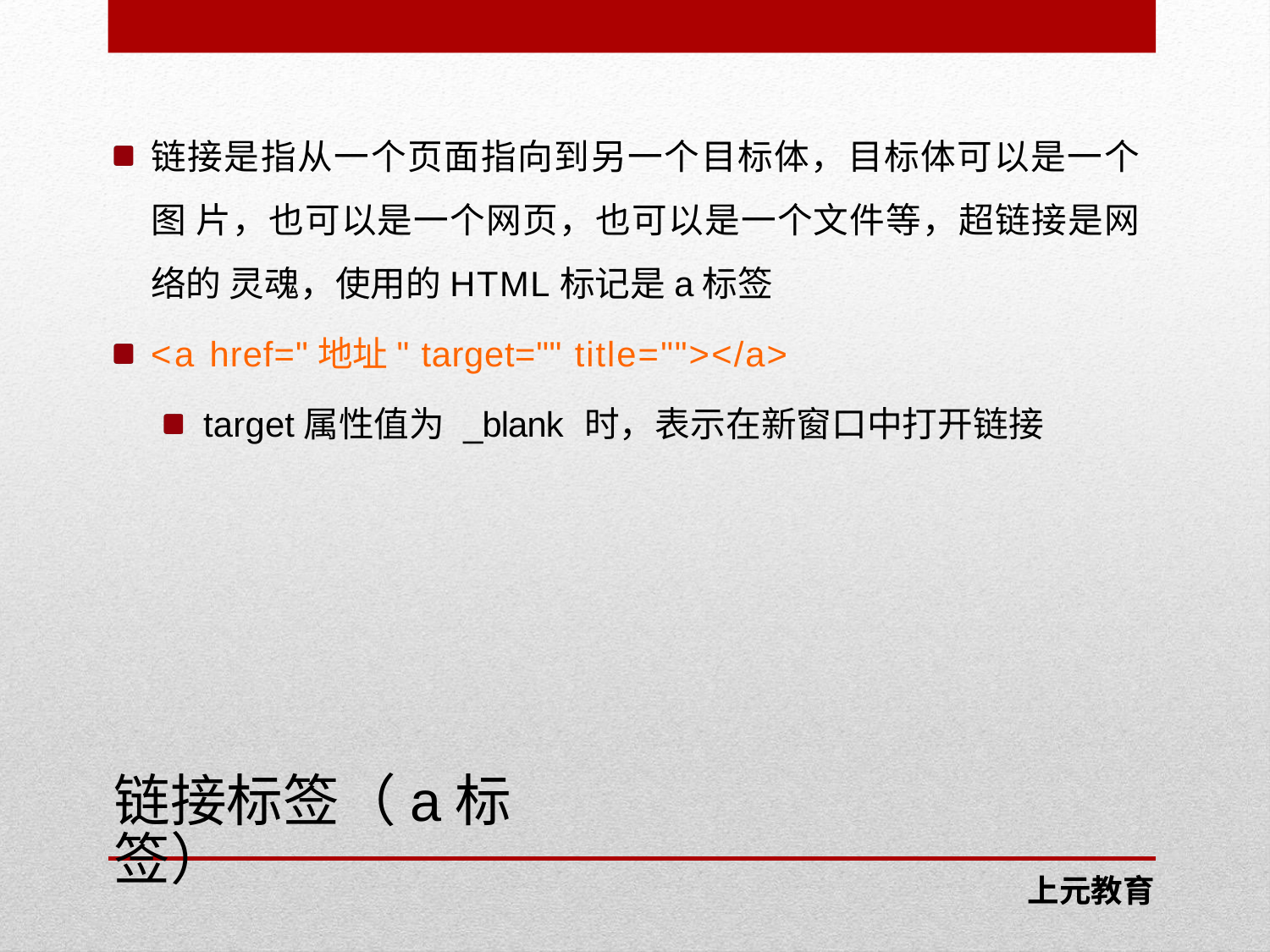

链接是指从一个页面指向到另一个目标体，目标体可以是一个图 片，也可以是一个网页，也可以是一个文件等，超链接是网络的 灵魂，使用的HTML标记是a标签
<a href="地址" target="" title=""></a>
target属性值为 _blank 时，表示在新窗口中打开链接

链接标签（a标签）
             上元教育